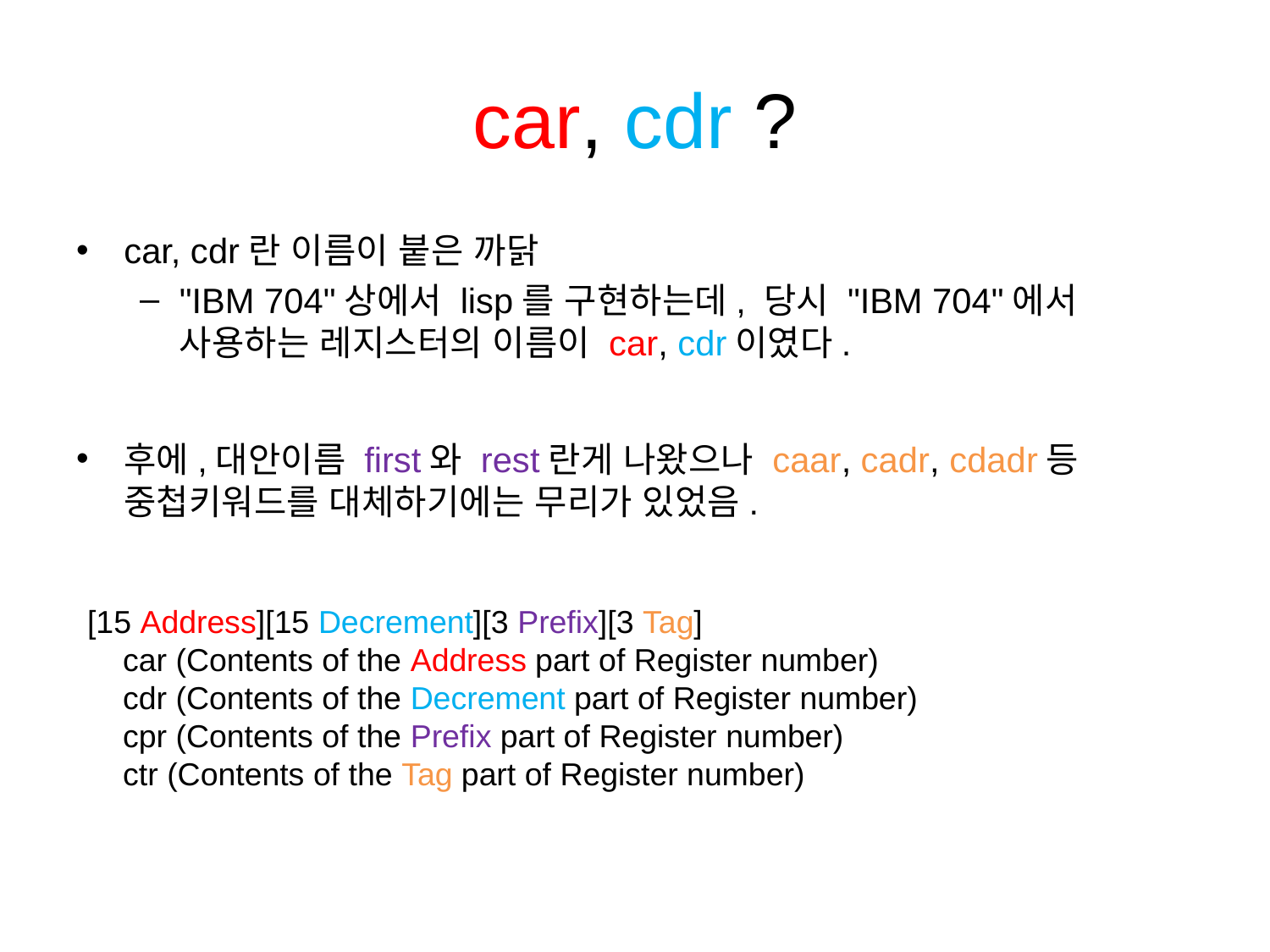

# car, cdr ?
car, cdr란 이름이 붙은 까닭
"IBM 704"상에서 lisp를 구현하는데, 당시 "IBM 704"에서 사용하는 레지스터의 이름이 car, cdr이였다.

후에,대안이름 first와 rest란게 나왔으나 caar, cadr, cdadr등 중첩키워드를 대체하기에는 무리가 있었음.
[15 Address][15 Decrement][3 Prefix][3 Tag]
    car (Contents of the Address part of Register number)
    cdr (Contents of the Decrement part of Register number)
    cpr (Contents of the Prefix part of Register number)
    ctr (Contents of the Tag part of Register number)